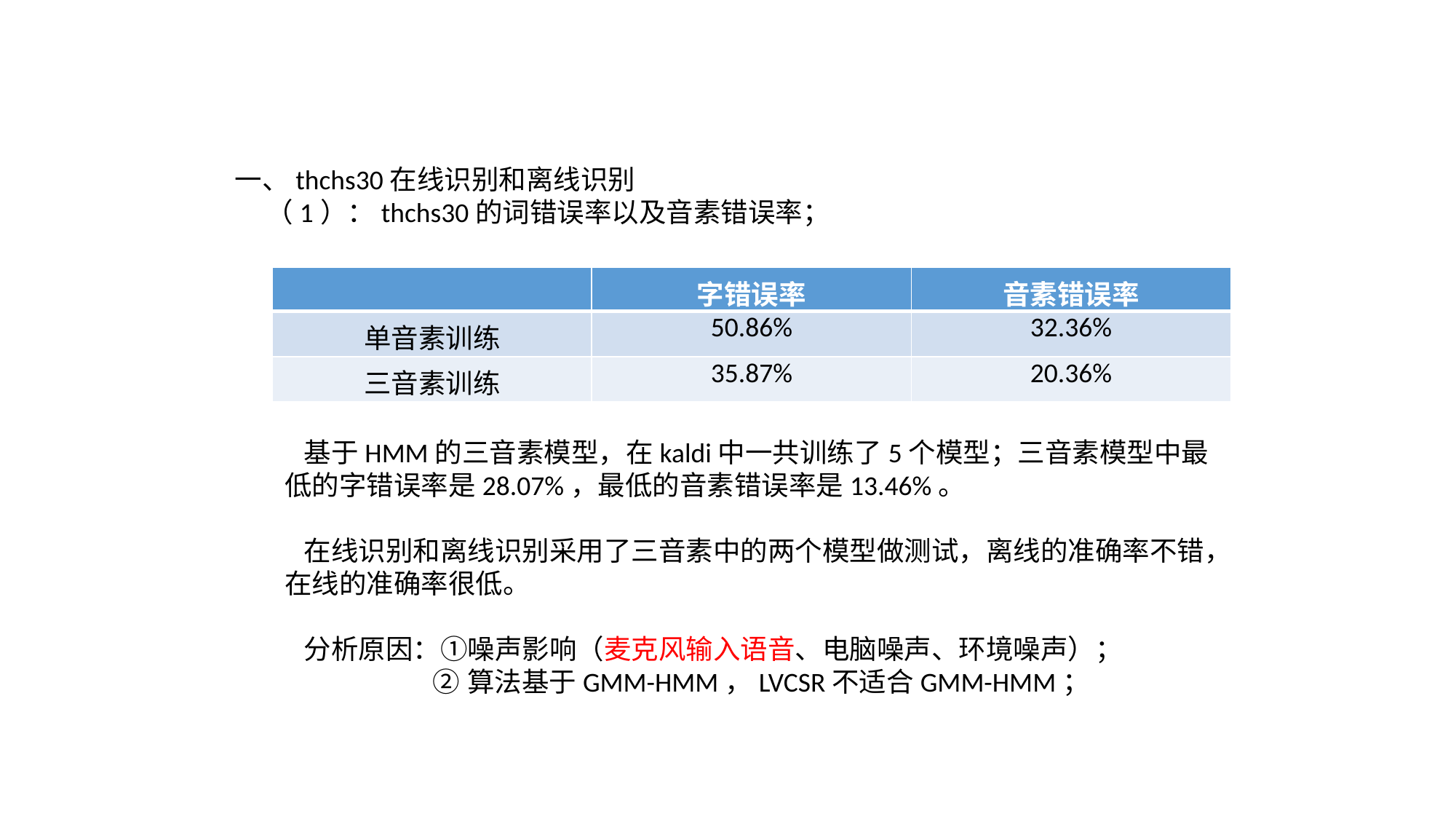

一、thchs30在线识别和离线识别
    （1）：thchs30的词错误率以及音素错误率；

|  | 字错误率 | 音素错误率 |
| --- | --- | --- |
| 单音素训练 | 50.86% | 32.36% |
| 三音素训练 | 35.87% | 20.36% |
  基于HMM的三音素模型，在kaldi中一共训练了5个模型；三音素模型中最低的字错误率是28.07%，最低的音素错误率是13.46%。

  在线识别和离线识别采用了三音素中的两个模型做测试，离线的准确率不错，在线的准确率很低。

  分析原因：①噪声影响（麦克风输入语音、电脑噪声、环境噪声）；
                        ②算法基于GMM-HMM，LVCSR不适合GMM-HMM；